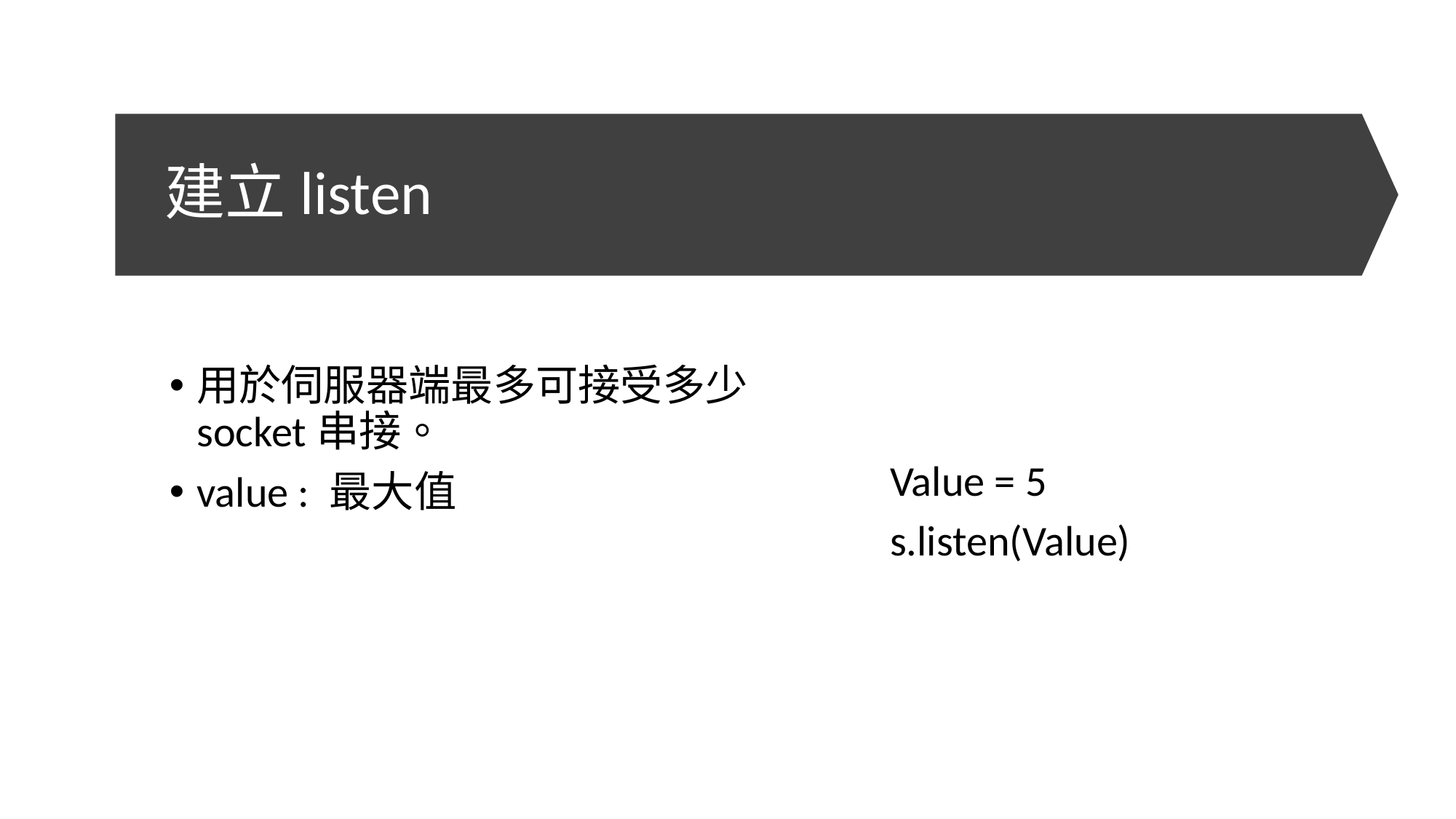

# 建立listen
用於伺服器端最多可接受多少socket串接。
value : 最大值

Value = 5
s.listen(Value)